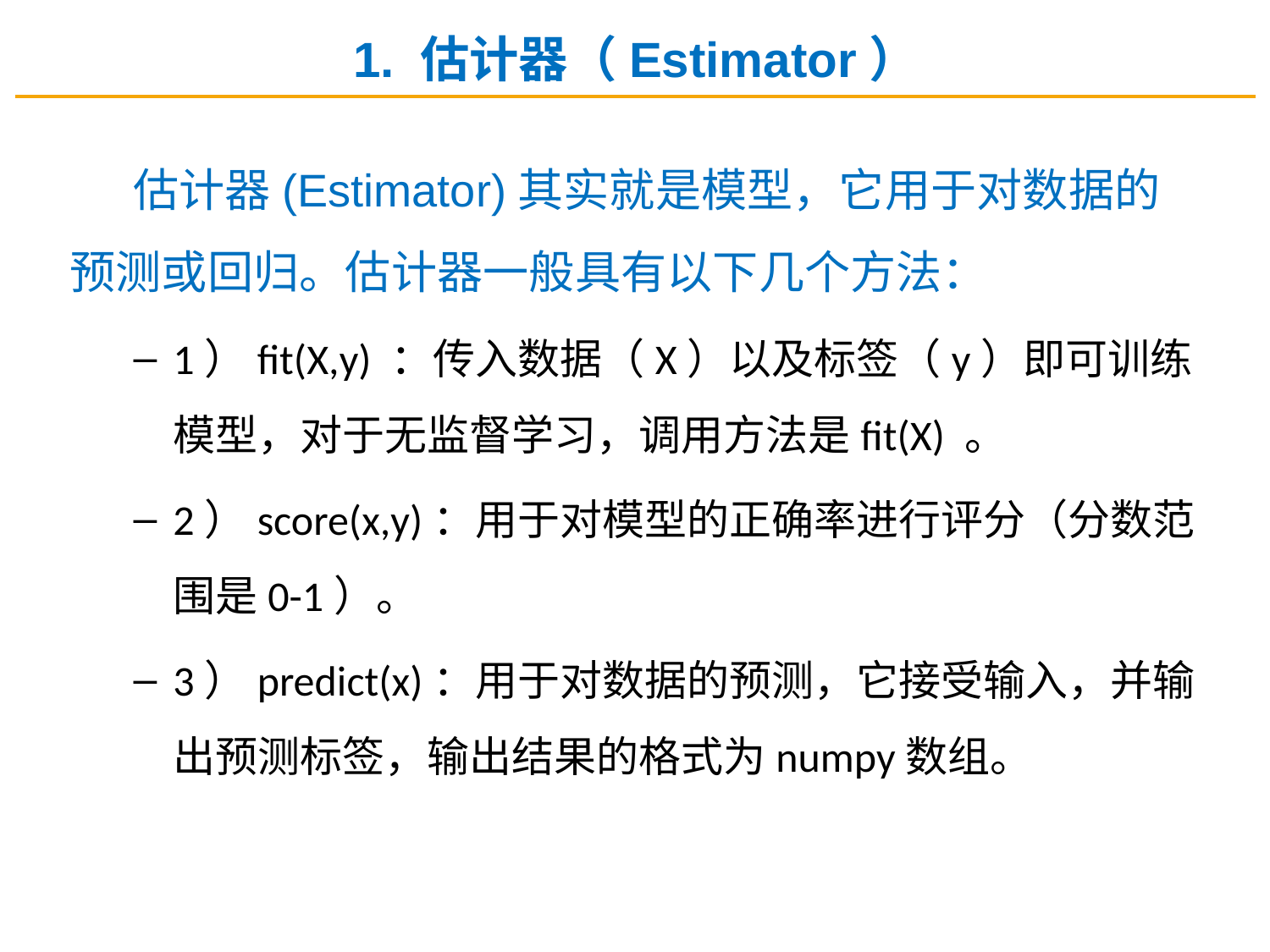

1. 估计器（Estimator）
估计器(Estimator)其实就是模型，它用于对数据的预测或回归。估计器一般具有以下几个方法：
1）fit(X,y) ：传入数据（X）以及标签（y）即可训练模型，对于无监督学习，调用方法是fit(X) 。
2）score(x,y)：用于对模型的正确率进行评分（分数范围是0-1）。
3）predict(x)：用于对数据的预测，它接受输入，并输出预测标签，输出结果的格式为numpy数组。